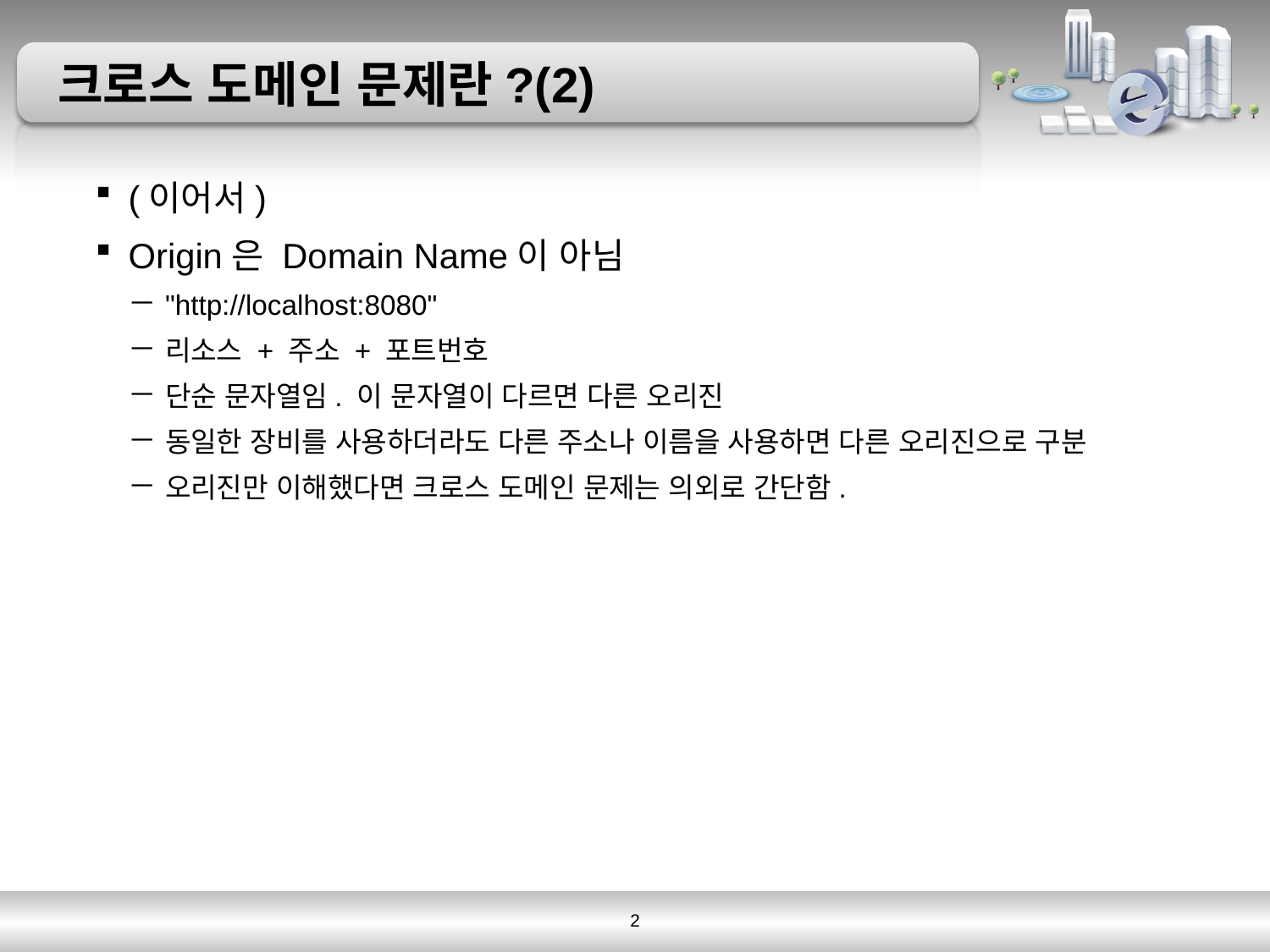

# 크로스 도메인 문제란?(2)
(이어서)
Origin은 Domain Name이 아님
"http://localhost:8080"
리소스 + 주소 + 포트번호
단순 문자열임. 이 문자열이 다르면 다른 오리진
동일한 장비를 사용하더라도 다른 주소나 이름을 사용하면 다른 오리진으로 구분
오리진만 이해했다면 크로스 도메인 문제는 의외로 간단함.